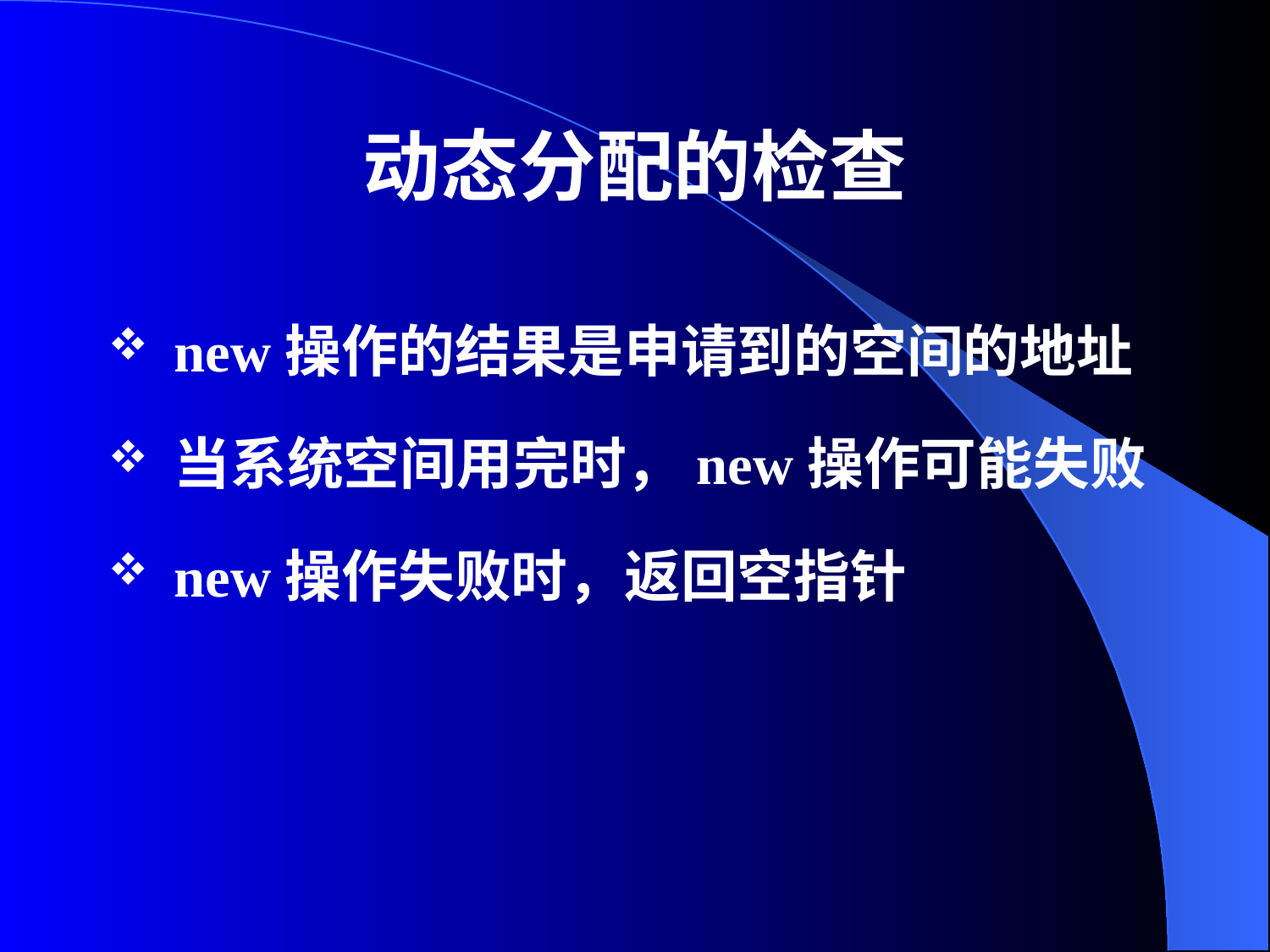

# 动态分配的检查
new操作的结果是申请到的空间的地址
当系统空间用完时，new操作可能失败
new操作失败时，返回空指针